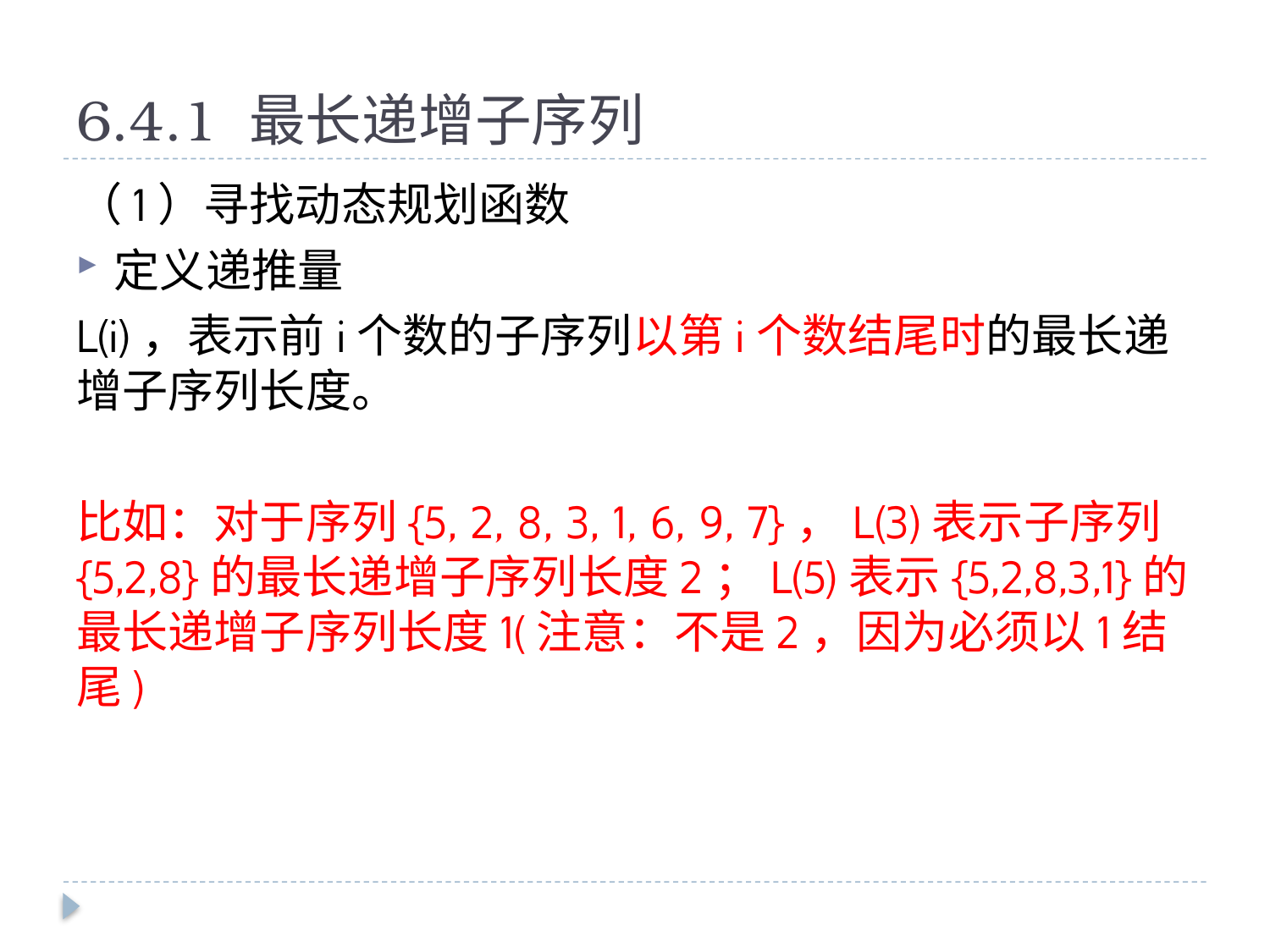

# 6.4.1 最长递增子序列
（1）寻找动态规划函数
定义递推量
L(i)，表示前i个数的子序列以第i个数结尾时的最长递增子序列长度。

比如：对于序列{5, 2, 8, 3, 1, 6, 9, 7}，L(3)表示子序列{5,2,8}的最长递增子序列长度2；L(5)表示{5,2,8,3,1}的最长递增子序列长度1(注意：不是2，因为必须以1结尾)